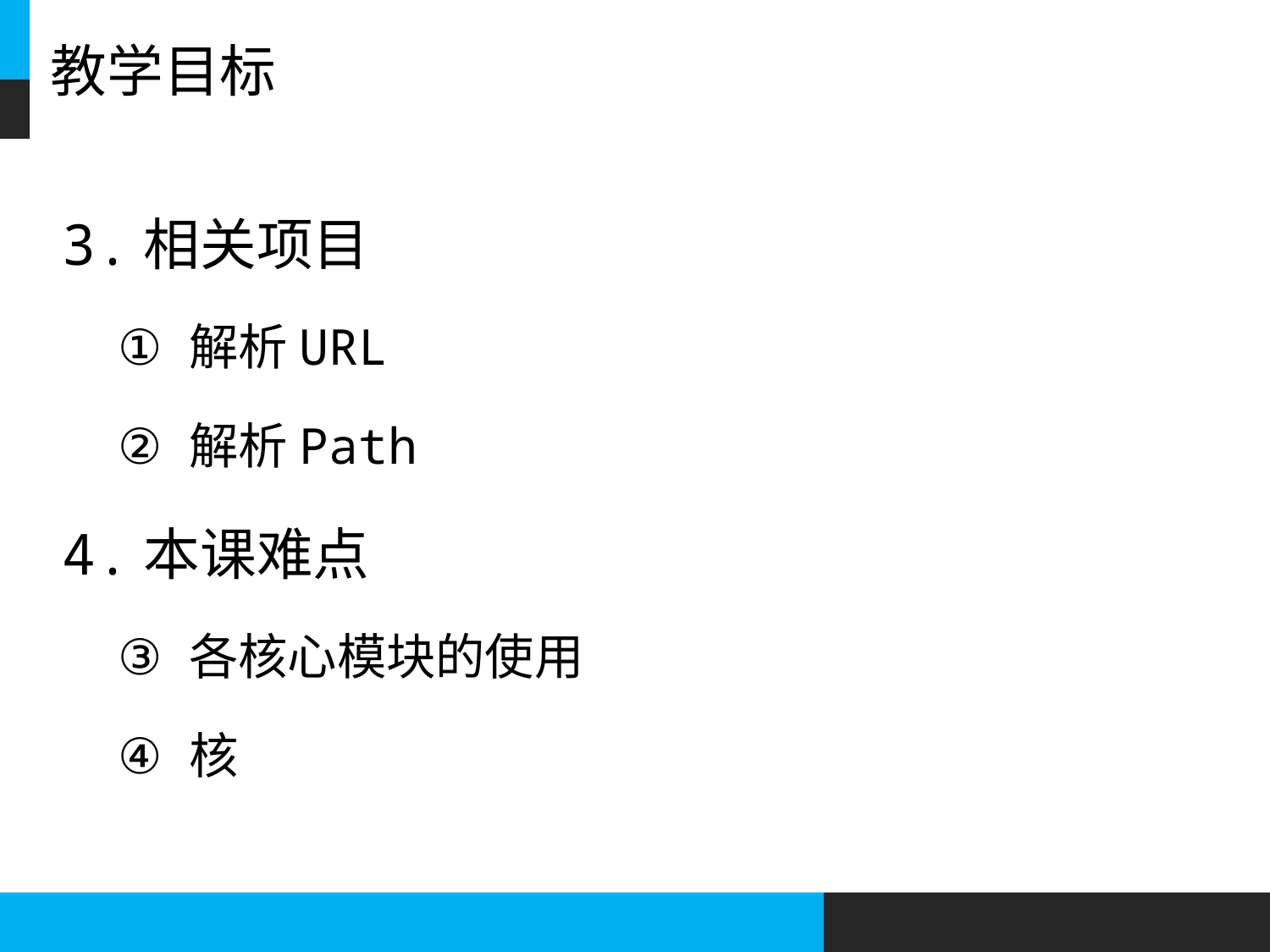

# 教学目标
3.相关项目
解析URL
解析Path
4.本课难点
各核心模块的使用
核